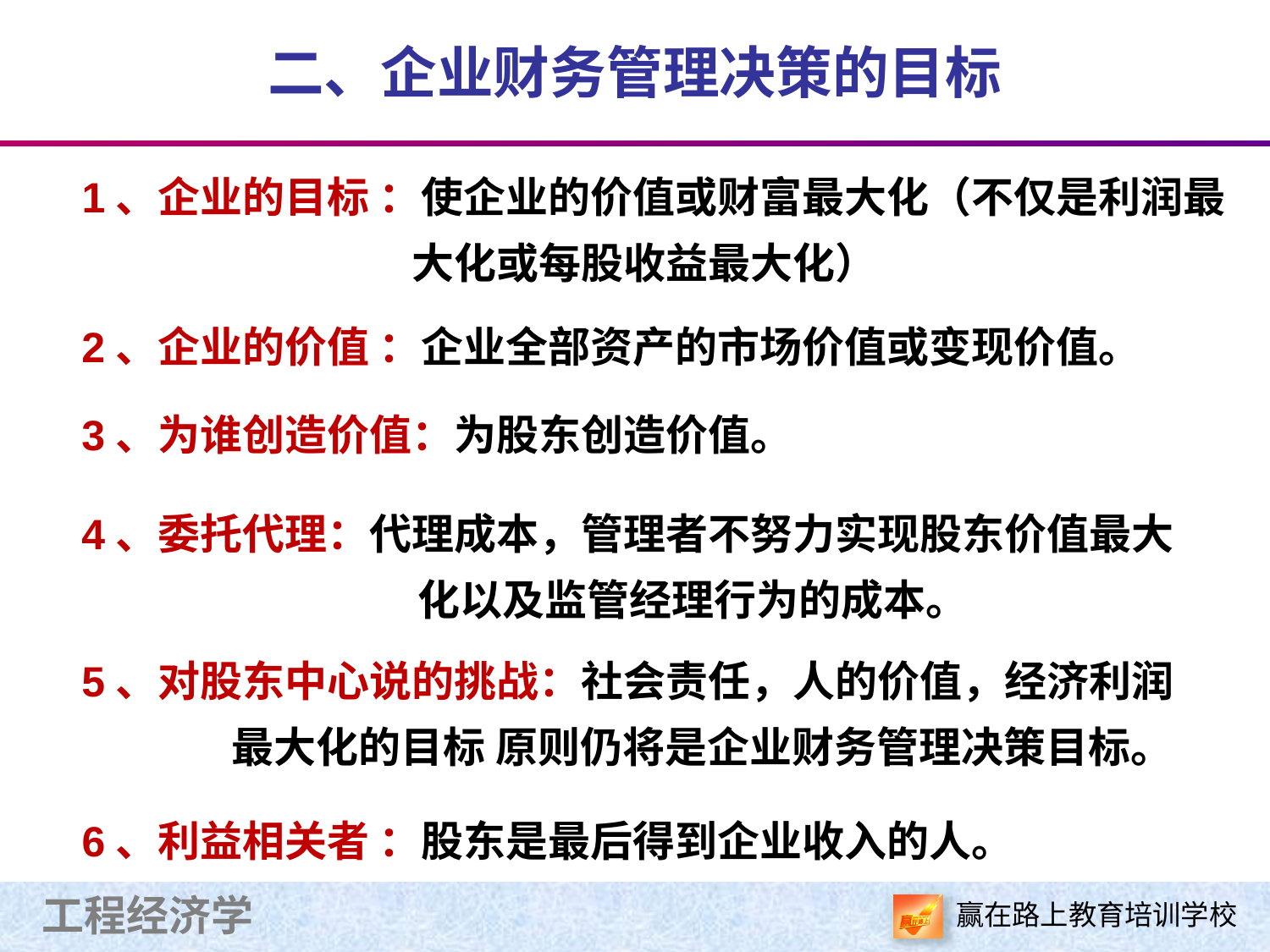

# 二、企业财务管理决策的目标
1、企业的目标 ：使企业的价值或财富最大化（不仅是利润最大化或每股收益最大化）
2、企业的价值 ：企业全部资产的市场价值或变现价值。
3、为谁创造价值：为股东创造价值。
4、委托代理：代理成本，管理者不努力实现股东价值最大化以及监管经理行为的成本。
5、对股东中心说的挑战：社会责任，人的价值，经济利润最大化的目标 原则仍将是企业财务管理决策目标。
6、利益相关者 ：股东是最后得到企业收入的人。